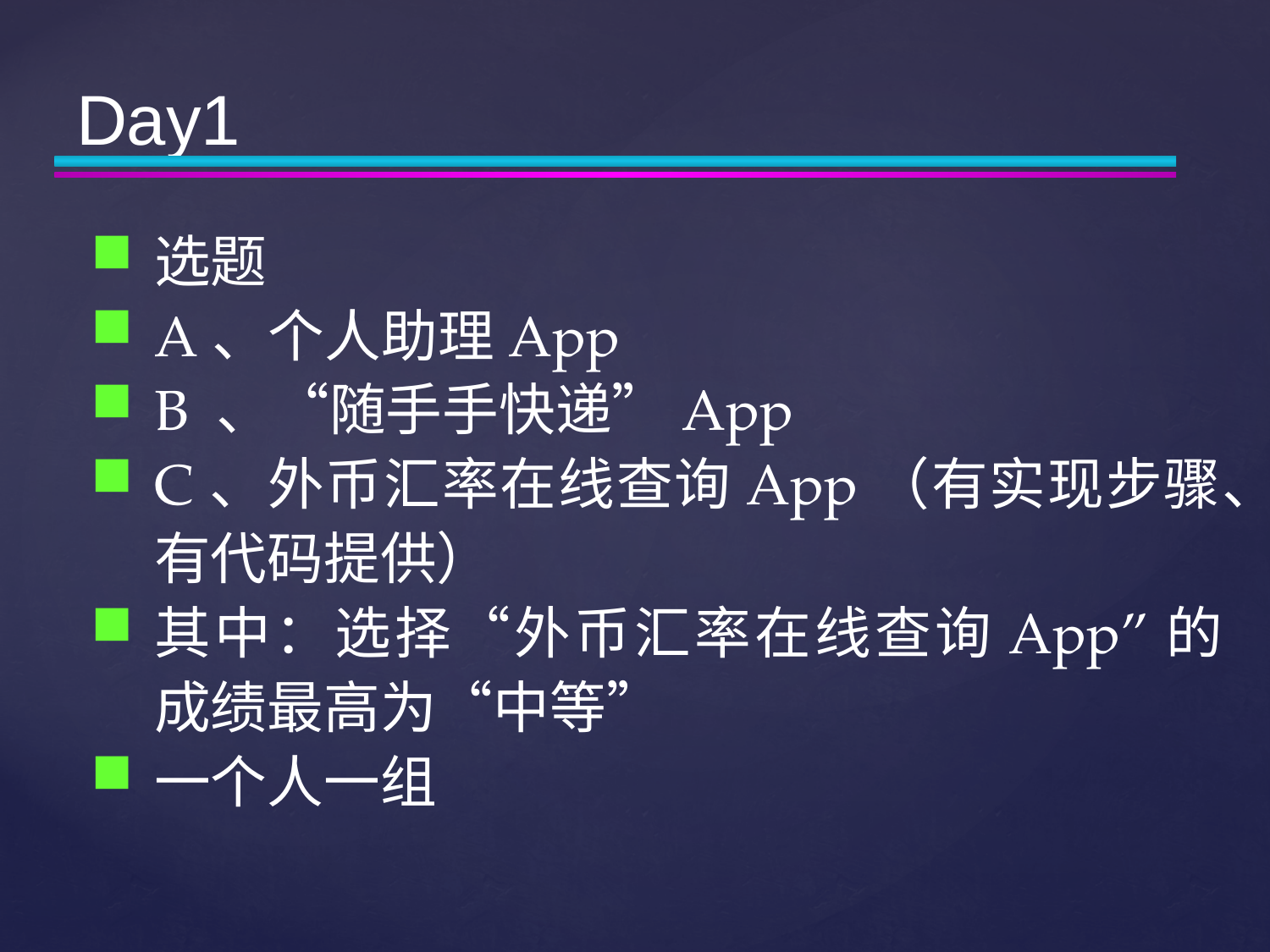

# Day1

选题
A、个人助理App
B 、“随⼿手快递”App
C、外币汇率在线查询App（有实现步骤、有代码提供）
其中：选择“外币汇率在线查询App”的成绩最高为“中等”
一个人一组